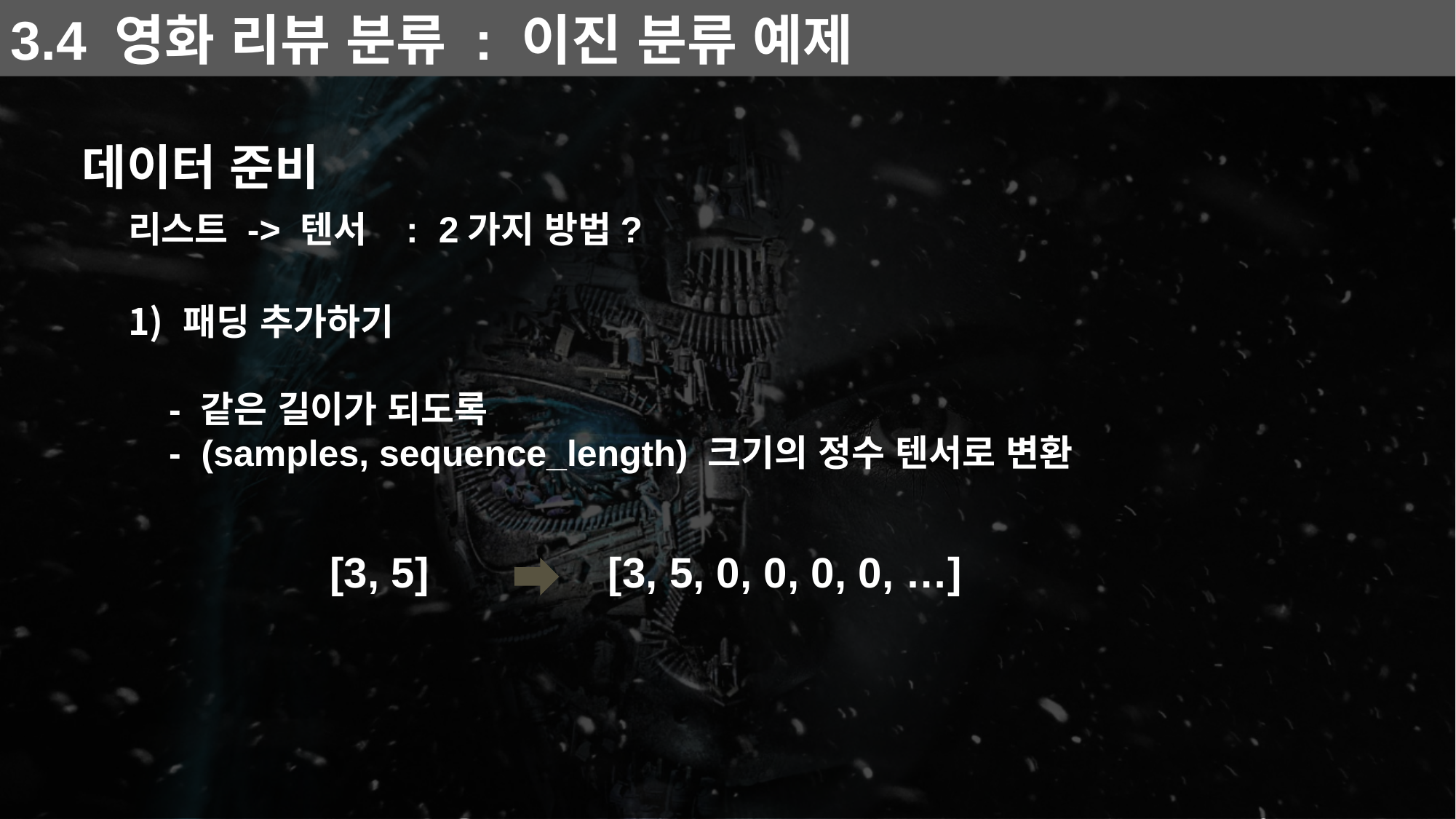

3.4 영화 리뷰 분류 : 이진 분류 예제

데이터 준비
리스트 -> 텐서   :  2가지 방법?
패딩 추가하기

    - 같은 길이가 되도록
    -  (samples, sequence_length) 크기의 정수 텐서로 변환

[3, 5]
[3, 5, 0, 0, 0, 0, …]